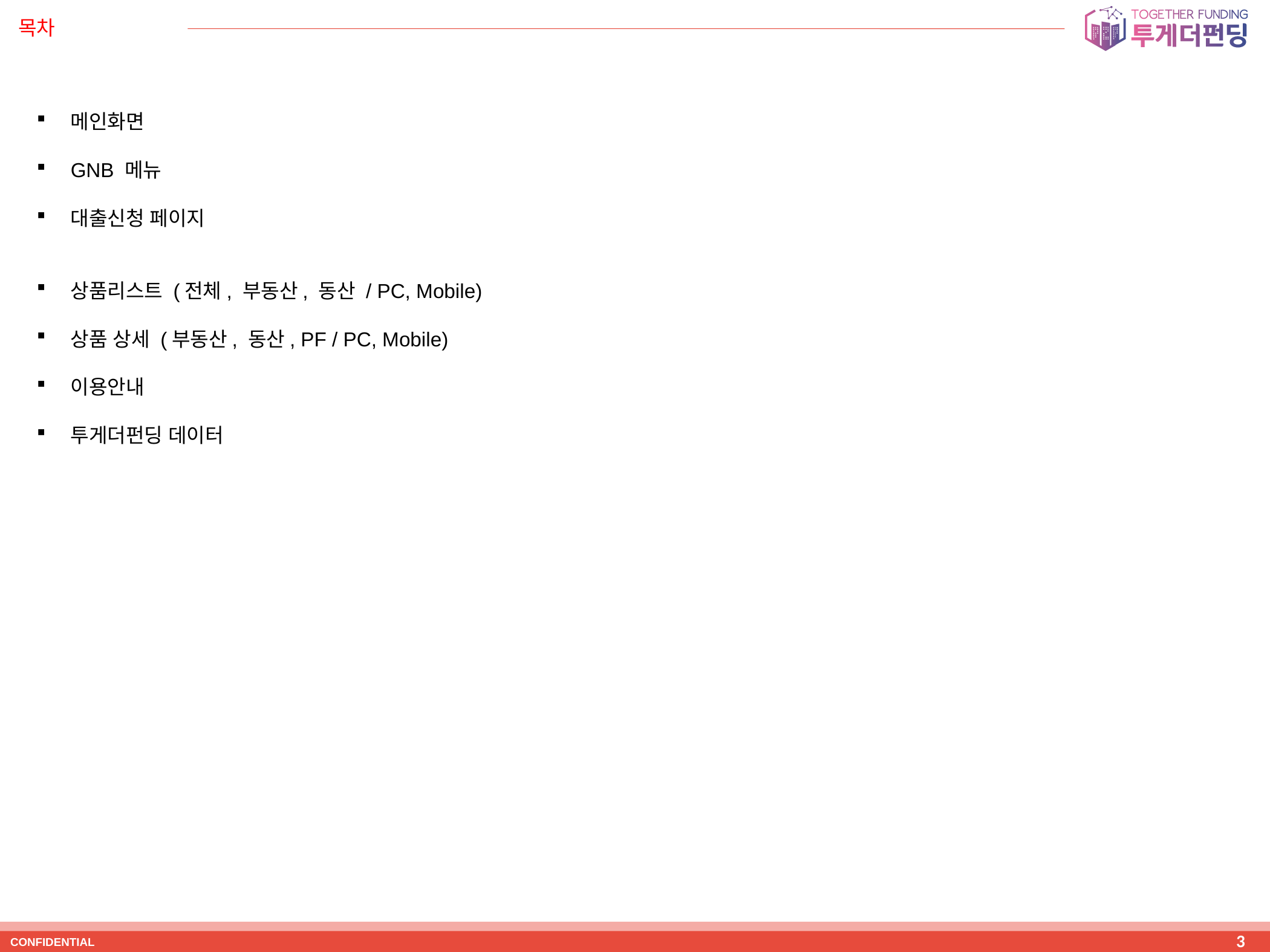

# 목차
메인화면

GNB 메뉴

대출신청 페이지

상품리스트 (전체, 부동산, 동산 / PC, Mobile)

상품 상세 (부동산, 동산, PF / PC, Mobile)

이용안내

투게더펀딩 데이터

3